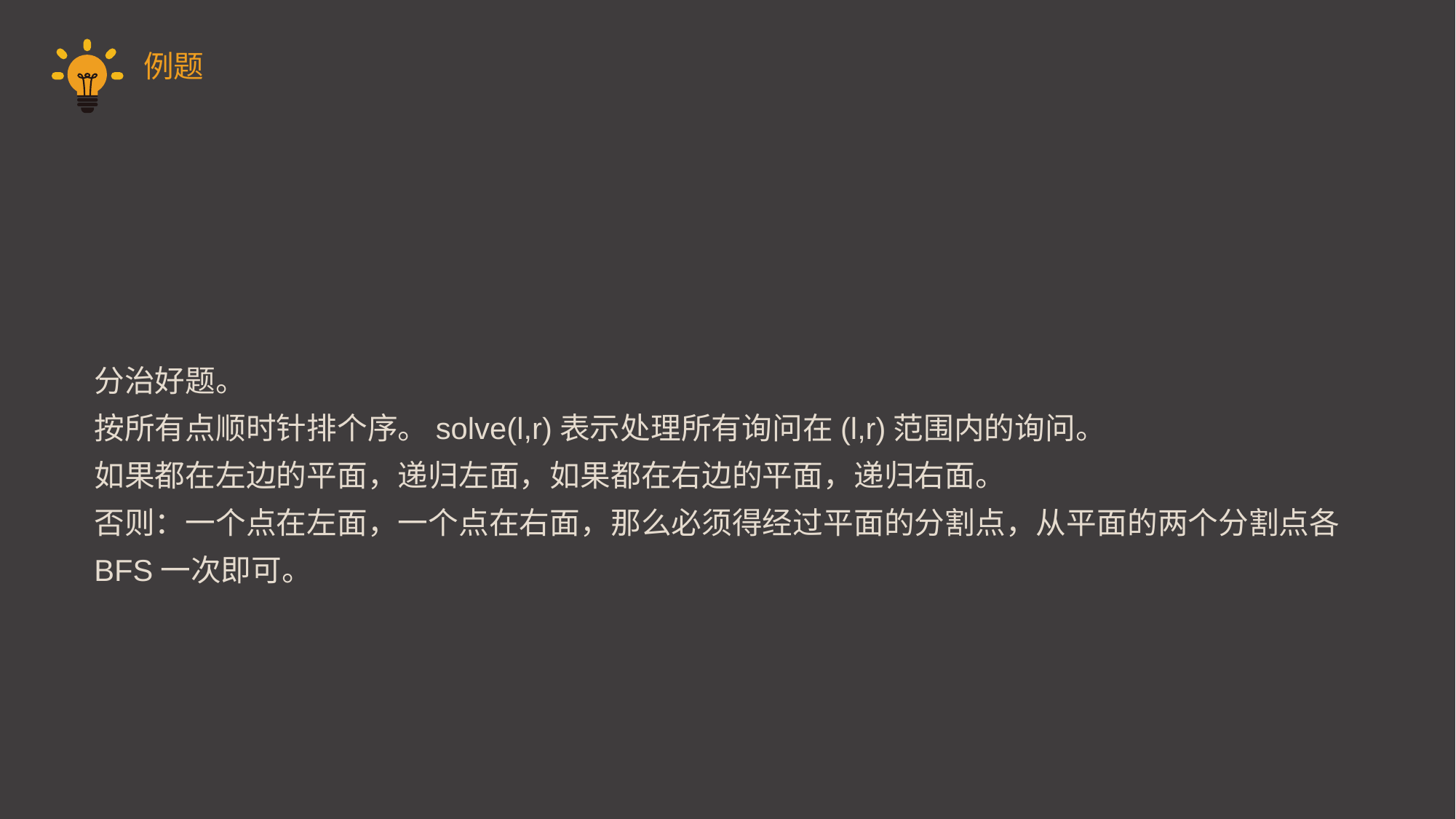

例题
分治好题。
按所有点顺时针排个序。solve(l,r)表示处理所有询问在(l,r)范围内的询问。
如果都在左边的平面，递归左面，如果都在右边的平面，递归右面。
否则：一个点在左面，一个点在右面，那么必须得经过平面的分割点，从平面的两个分割点各BFS一次即可。